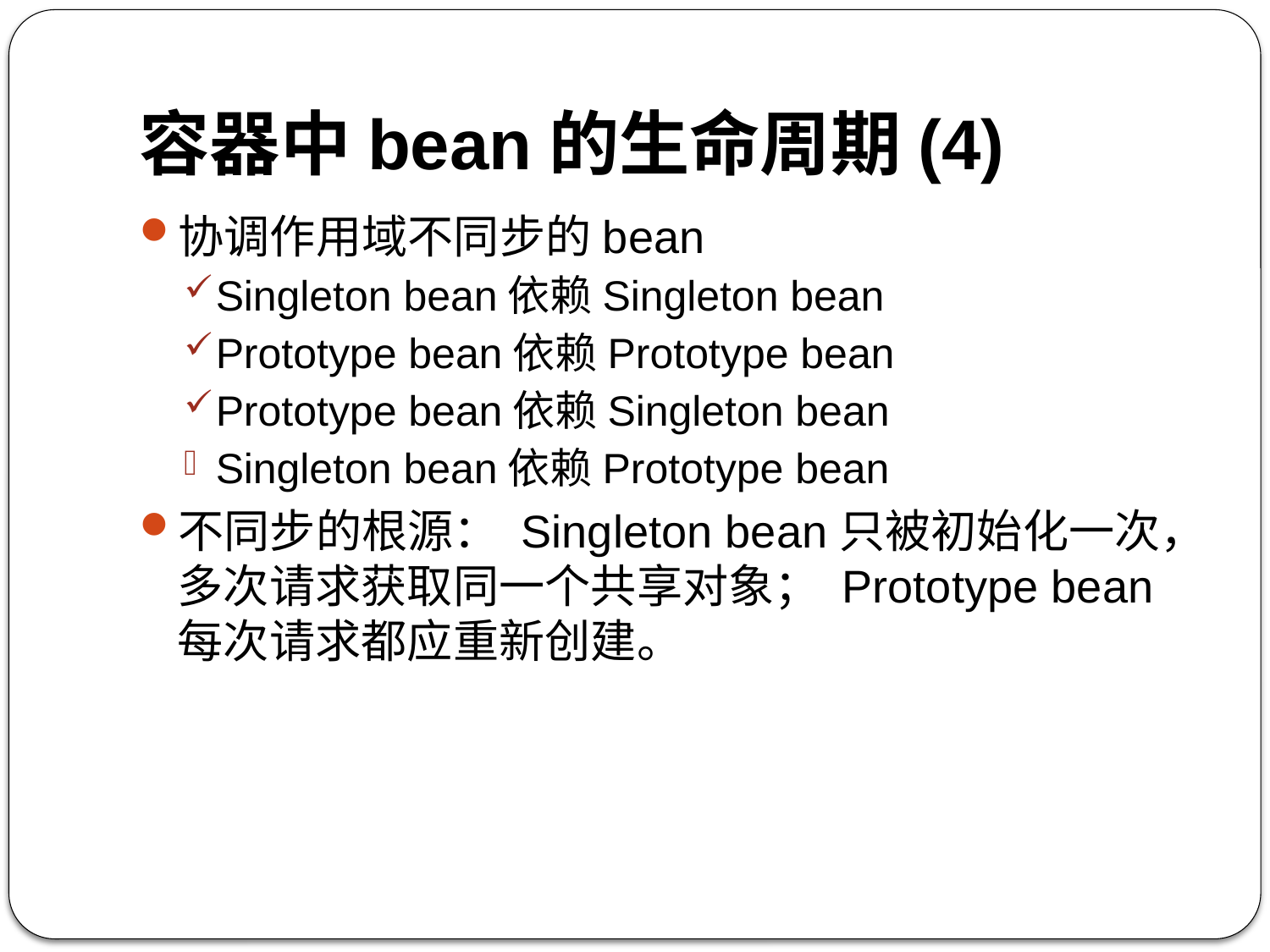

# 容器中bean的生命周期(4)
协调作用域不同步的bean
Singleton bean依赖Singleton bean
Prototype bean依赖Prototype bean
Prototype bean依赖Singleton bean
Singleton bean依赖Prototype bean
不同步的根源： Singleton bean只被初始化一次，多次请求获取同一个共享对象； Prototype bean每次请求都应重新创建。